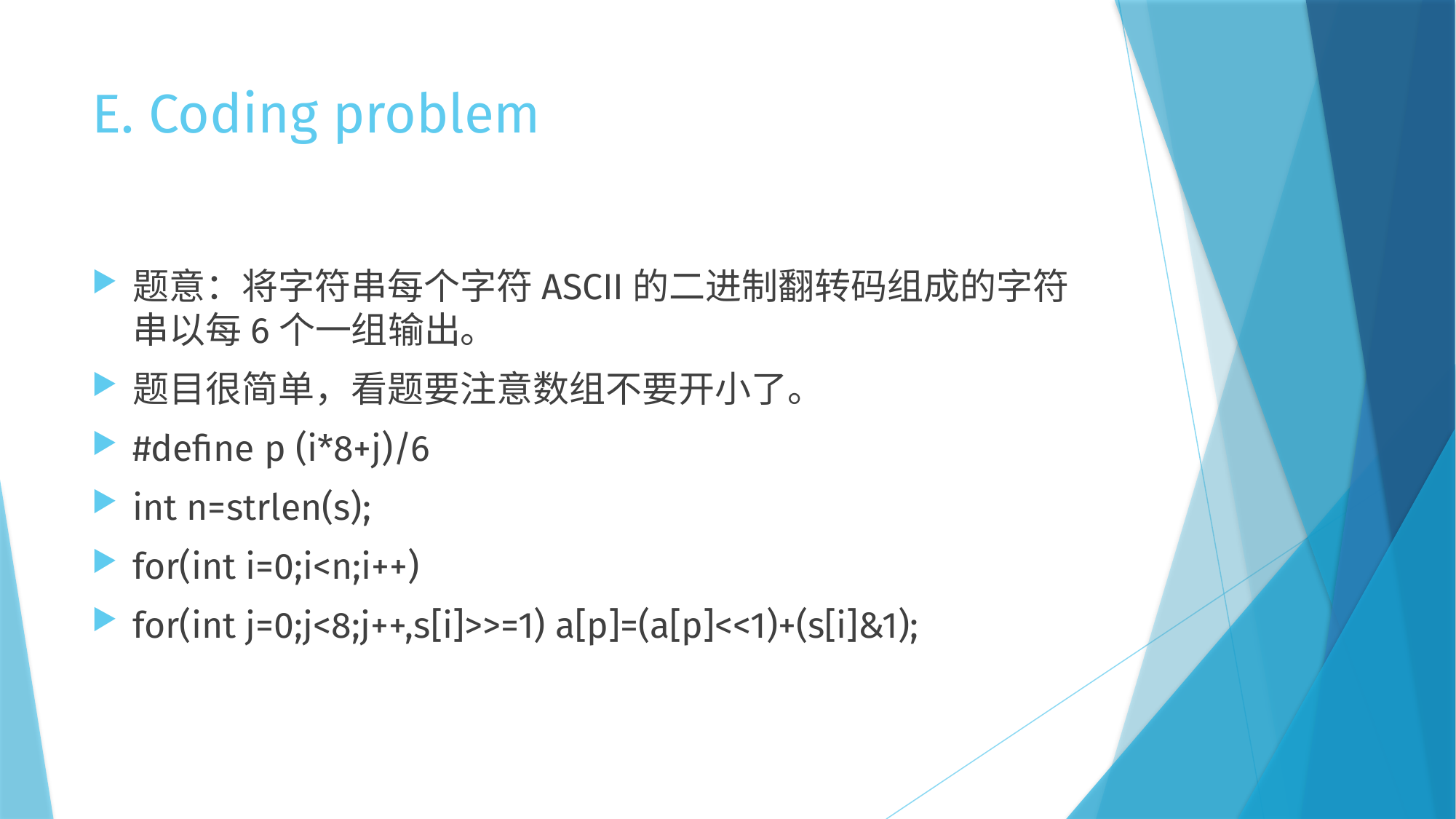

# E. Coding problem
题意：将字符串每个字符ASCII的二进制翻转码组成的字符串以每6个一组输出。
题目很简单，看题要注意数组不要开小了。
#define p (i*8+j)/6
int n=strlen(s);
for(int i=0;i<n;i++)
for(int j=0;j<8;j++,s[i]>>=1) a[p]=(a[p]<<1)+(s[i]&1);